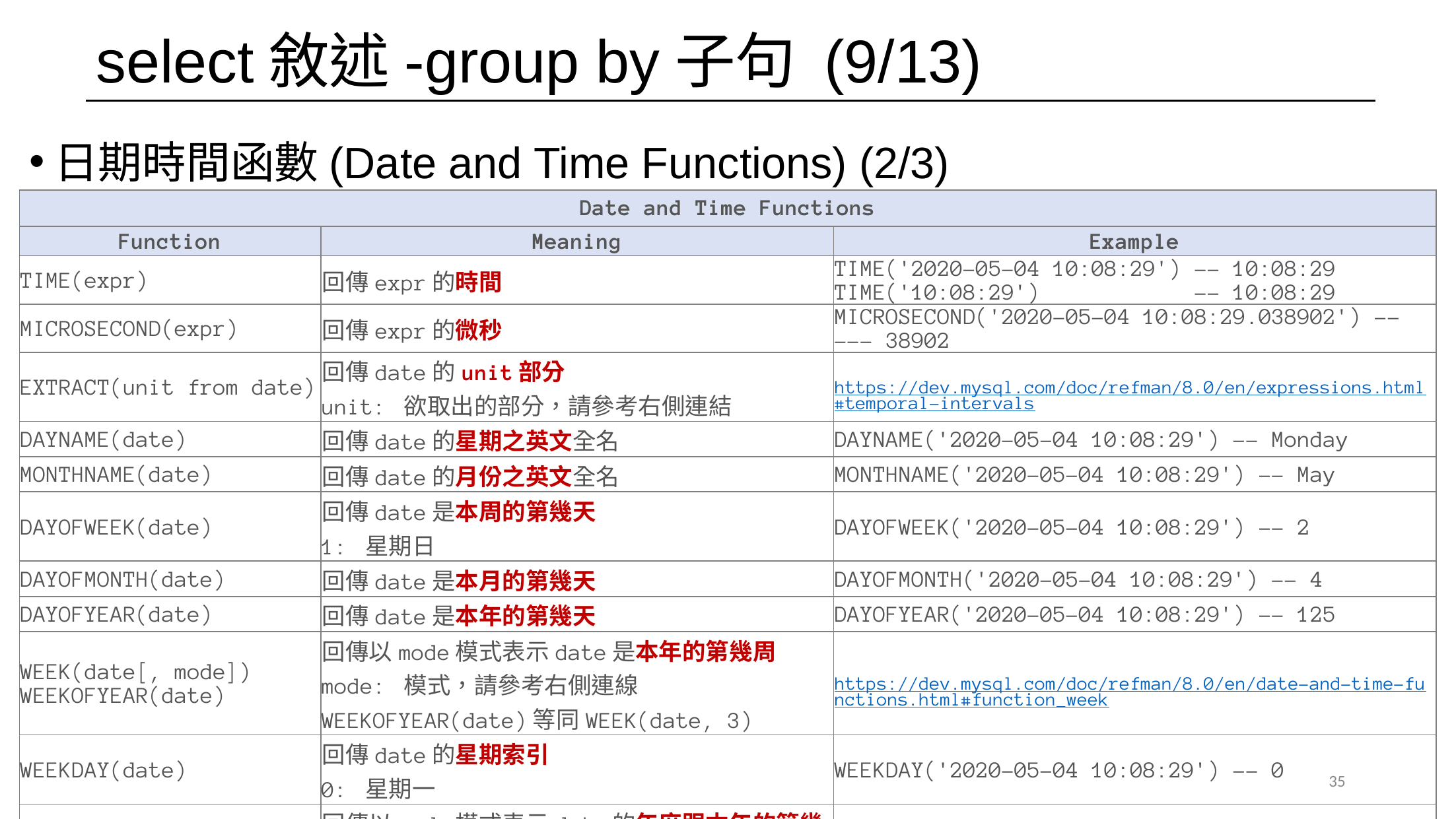

# select敘述-group by子句 (9/13)
日期時間函數(Date and Time Functions) (2/3)
| Date and Time Functions |  |  |
| --- | --- | --- |
| Function | Meaning | Example |
| TIME(expr) | 回傳expr的時間 | TIME('2020-05-04 10:08:29') -- 10:08:29 TIME('10:08:29') -- 10:08:29 |
| MICROSECOND(expr) | 回傳expr的微秒 | MICROSECOND('2020-05-04 10:08:29.038902') -- --- 38902 |
| EXTRACT(unit from date) | 回傳date的unit部分 unit: 欲取出的部分，請參考右側連結 | https://dev.mysql.com/doc/refman/8.0/en/expressions.html#temporal-intervals |
| DAYNAME(date) | 回傳date的星期之英文全名 | DAYNAME('2020-05-04 10:08:29') -- Monday |
| MONTHNAME(date) | 回傳date的月份之英文全名 | MONTHNAME('2020-05-04 10:08:29') -- May |
| DAYOFWEEK(date) | 回傳date是本周的第幾天 1: 星期日 | DAYOFWEEK('2020-05-04 10:08:29') -- 2 |
| DAYOFMONTH(date) | 回傳date是本月的第幾天 | DAYOFMONTH('2020-05-04 10:08:29') -- 4 |
| DAYOFYEAR(date) | 回傳date是本年的第幾天 | DAYOFYEAR('2020-05-04 10:08:29') -- 125 |
| WEEK(date[, mode]) WEEKOFYEAR(date) | 回傳以mode模式表示date是本年的第幾周 mode: 模式，請參考右側連線 WEEKOFYEAR(date)等同WEEK(date, 3) | https://dev.mysql.com/doc/refman/8.0/en/date-and-time-functions.html#function\_week |
| WEEKDAY(date) | 回傳date的星期索引 0: 星期一 | WEEKDAY('2020-05-04 10:08:29') -- 0 |
| YEARWEEK(date[, mode]) | 回傳以mode模式表示date的年度跟本年的第幾周 mode: 同WEEK()的mode | YEARWEEK('2020-05-04 10:08:29') -- 202018 |
35